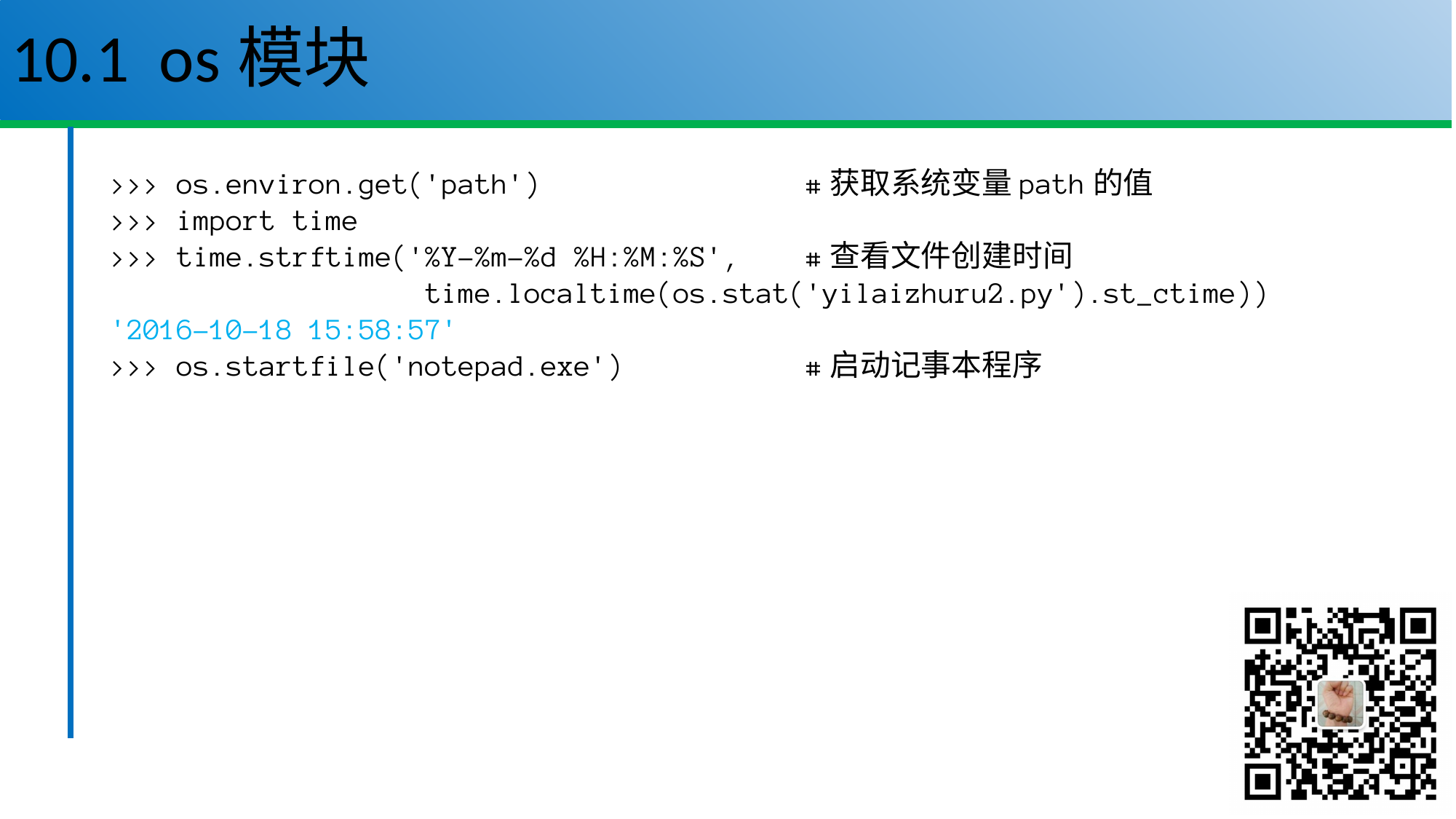

# 10.1  os模块
>>> os.environ.get('path')                #获取系统变量path的值
>>> import time
>>> time.strftime('%Y-%m-%d %H:%M:%S',    #查看文件创建时间
                   time.localtime(os.stat('yilaizhuru2.py').st_ctime))
'2016-10-18 15:58:57'
>>> os.startfile('notepad.exe')           #启动记事本程序
5